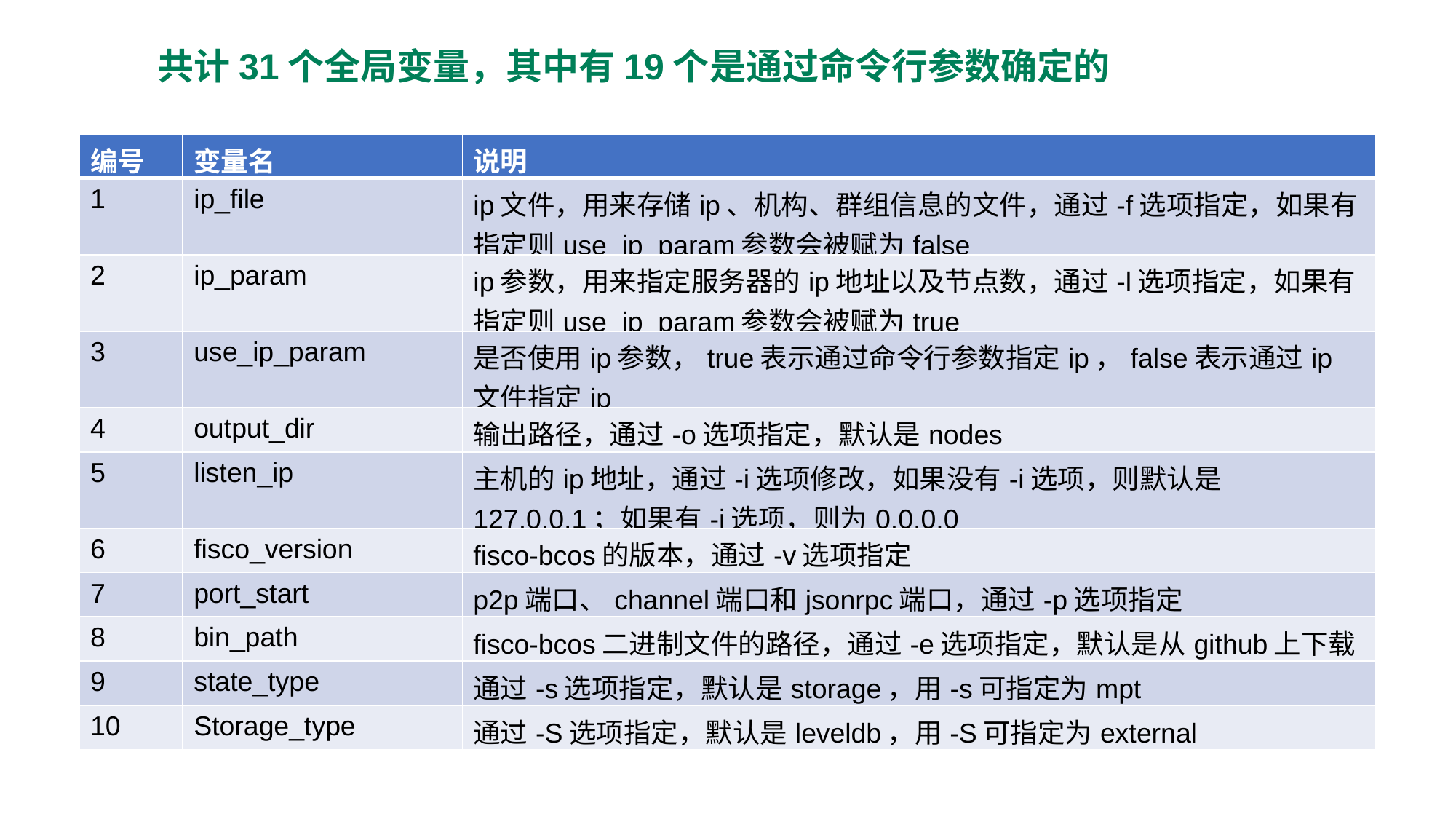

共计31个全局变量，其中有19个是通过命令行参数确定的
| 编号 | 变量名 | 说明 |
| --- | --- | --- |
| 1 | ip\_file | ip文件，用来存储ip、机构、群组信息的文件，通过-f选项指定，如果有指定则use\_ip\_param参数会被赋为false |
| 2 | ip\_param | ip参数，用来指定服务器的ip地址以及节点数，通过-l选项指定，如果有指定则use\_ip\_param参数会被赋为true |
| 3 | use\_ip\_param | 是否使用ip参数，true表示通过命令行参数指定ip，false表示通过ip文件指定ip |
| 4 | output\_dir | 输出路径，通过-o选项指定，默认是nodes |
| 5 | listen\_ip | 主机的ip地址，通过-i选项修改，如果没有-i选项，则默认是127.0.0.1；如果有-i选项，则为0.0.0.0 |
| 6 | fisco\_version | fisco-bcos的版本，通过-v选项指定 |
| 7 | port\_start | p2p端口、channel端口和jsonrpc端口，通过-p选项指定 |
| 8 | bin\_path | fisco-bcos二进制文件的路径，通过-e选项指定，默认是从github上下载 |
| 9 | state\_type | 通过-s选项指定，默认是storage，用-s可指定为mpt |
| 10 | Storage\_type | 通过-S选项指定，默认是leveldb，用-S可指定为external |